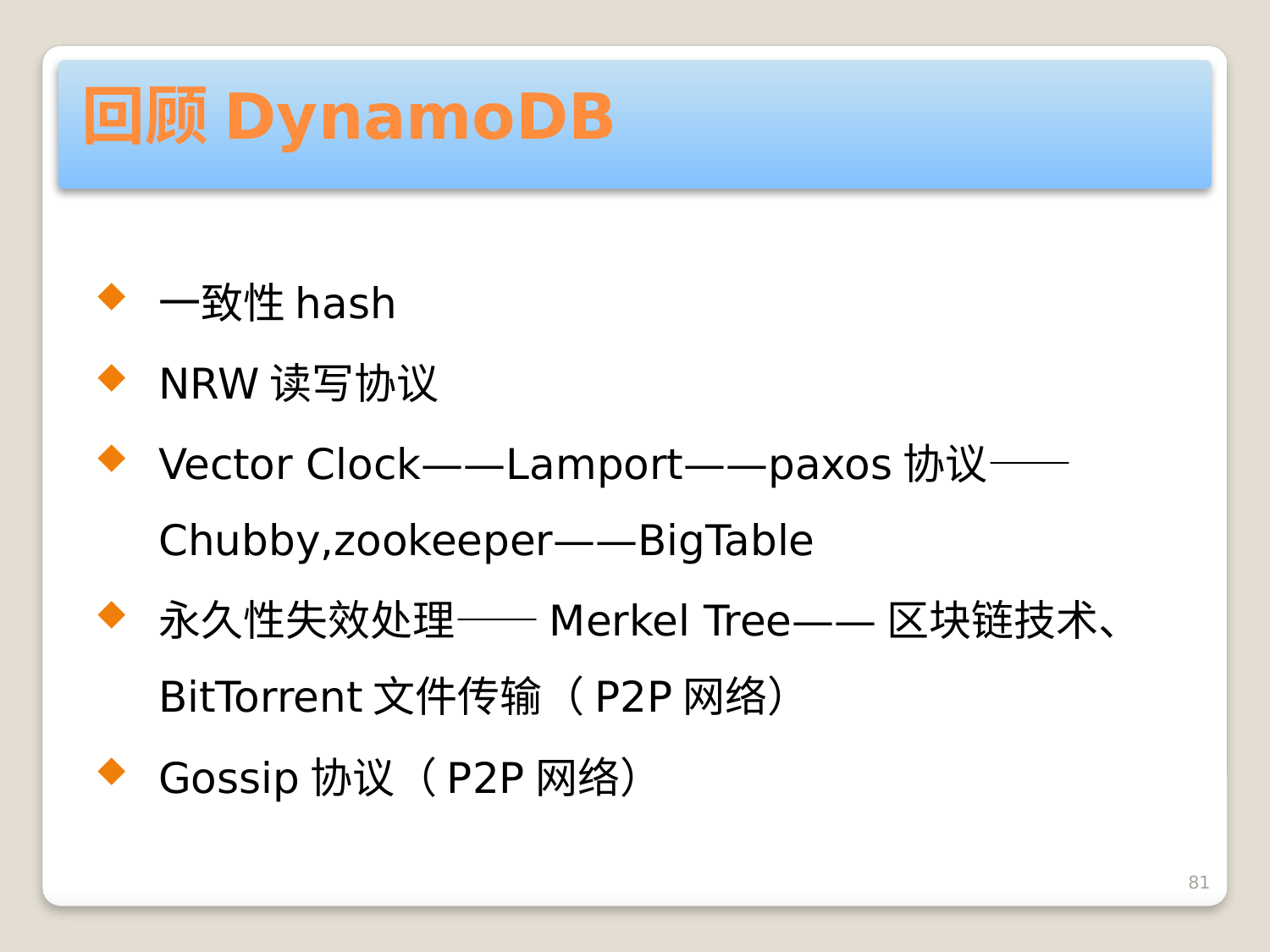

# 回顾DynamoDB
一致性hash
NRW读写协议
Vector Clock——Lamport——paxos协议——Chubby,zookeeper——BigTable
永久性失效处理——Merkel Tree——区块链技术、 BitTorrent文件传输（P2P网络）
Gossip协议（P2P网络）
81